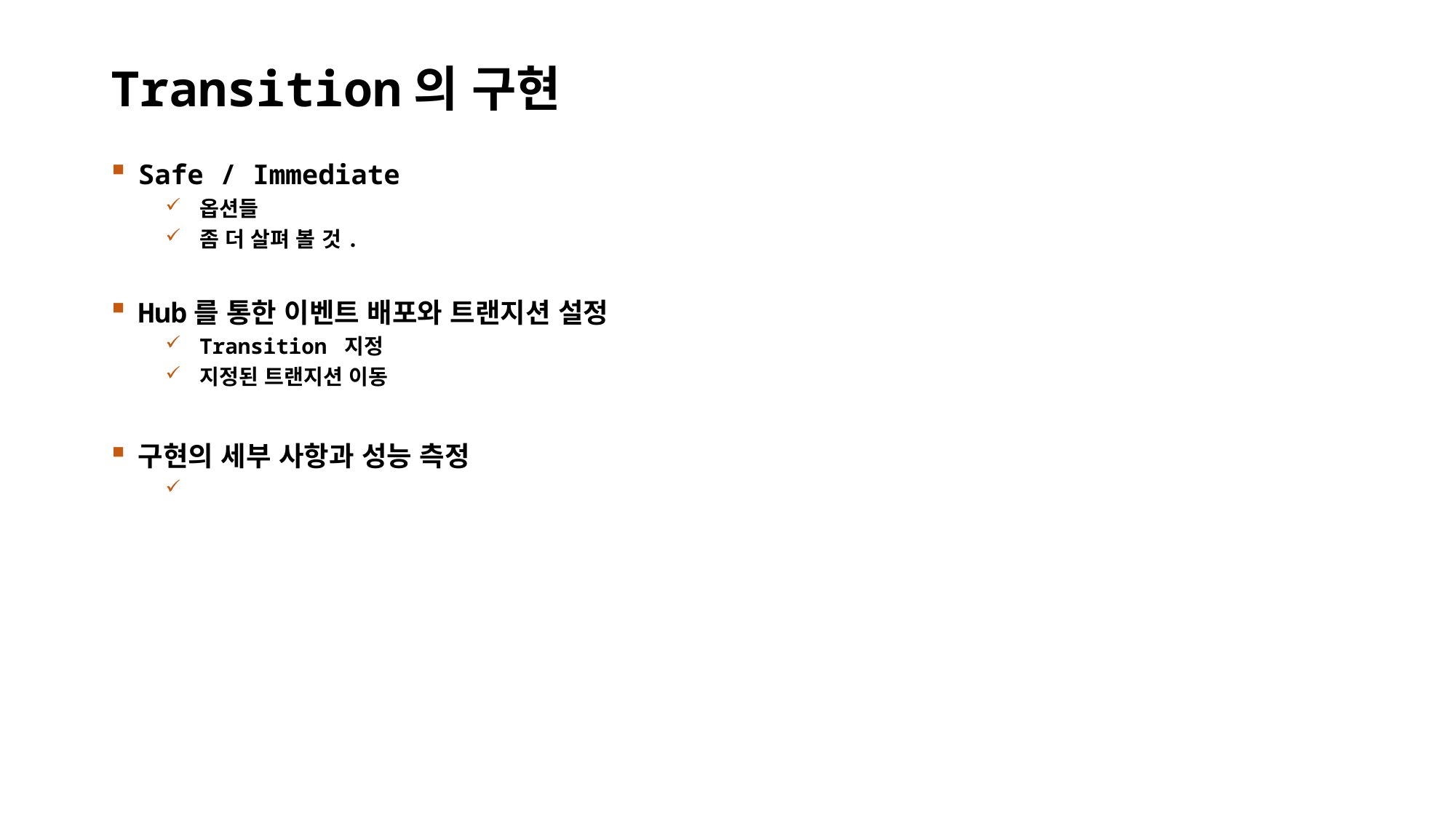

# Transition의 구현
Safe / Immediate
옵션들
좀 더 살펴 볼 것.

Hub를 통한 이벤트 배포와 트랜지션 설정
Transition 지정
지정된 트랜지션 이동

구현의 세부 사항과 성능 측정